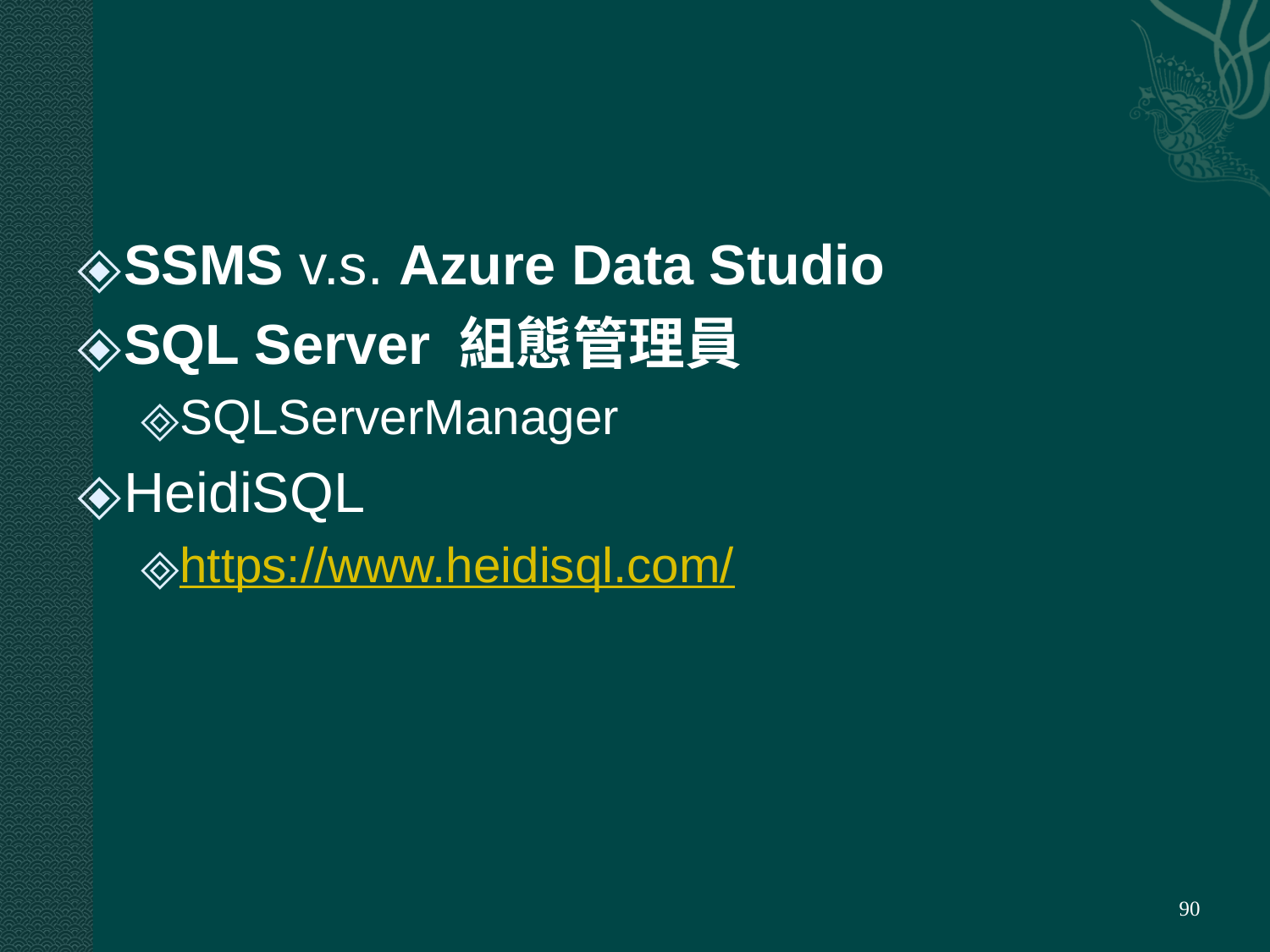

#
SSMS v.s. Azure Data Studio
SQL Server 組態管理員
SQLServerManager
HeidiSQL
https://www.heidisql.com/

90